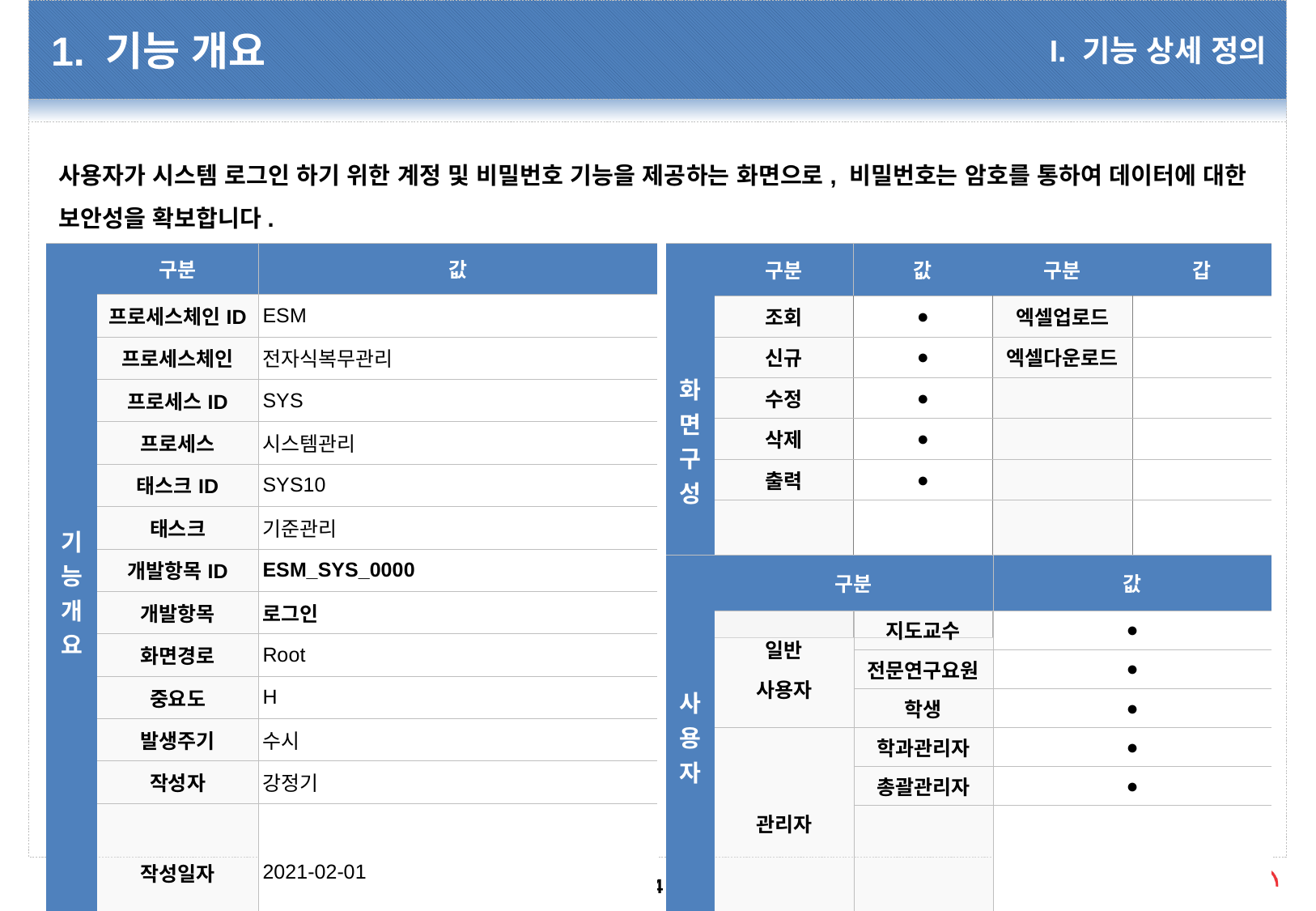

# 1. 기능 개요
I. 기능 상세 정의
사용자가 시스템 로그인 하기 위한 계정 및 비밀번호 기능을 제공하는 화면으로, 비밀번호는 암호를 통하여 데이터에 대한 보안성을 확보합니다.
| 화면 구성 | 구분 | 값 | 구분 | 갑 |
| --- | --- | --- | --- | --- |
|  | 조회 | ● | 엑셀업로드 |  |
|  | 신규 | ● | 엑셀다운로드 |  |
|  | 수정 | ● |  |  |
|  | 삭제 | ● |  |  |
|  | 출력 | ● |  |  |
|  | 생성 |  |  |  |
| 기능 개요 | 구분 | 값 |
| --- | --- | --- |
|  | 프로세스체인ID | ESM |
|  | 프로세스체인 | 전자식복무관리 |
|  | 프로세스ID | SYS |
|  | 프로세스 | 시스템관리 |
|  | 태스크ID | SYS10 |
|  | 태스크 | 기준관리 |
|  | 개발항목ID | ESM\_SYS\_0000 |
|  | 개발항목 | 로그인 |
|  | 화면경로 | Root |
|  | 중요도 | H |
|  | 발생주기 | 수시 |
|  | 작성자 | 강정기 |
|  | 작성일자 | 2021-02-01 |
| 사용자 | 구분 |  | 값 |
| --- | --- | --- | --- |
|  | 일반 사용자 | 지도교수 | ● |
|  |  | 전문연구요원 | ● |
|  |  | 학생 | ● |
|  | 관리자 | 학과관리자 | ● |
|  |  | 총괄관리자 | ● |
|  |  |  |  |